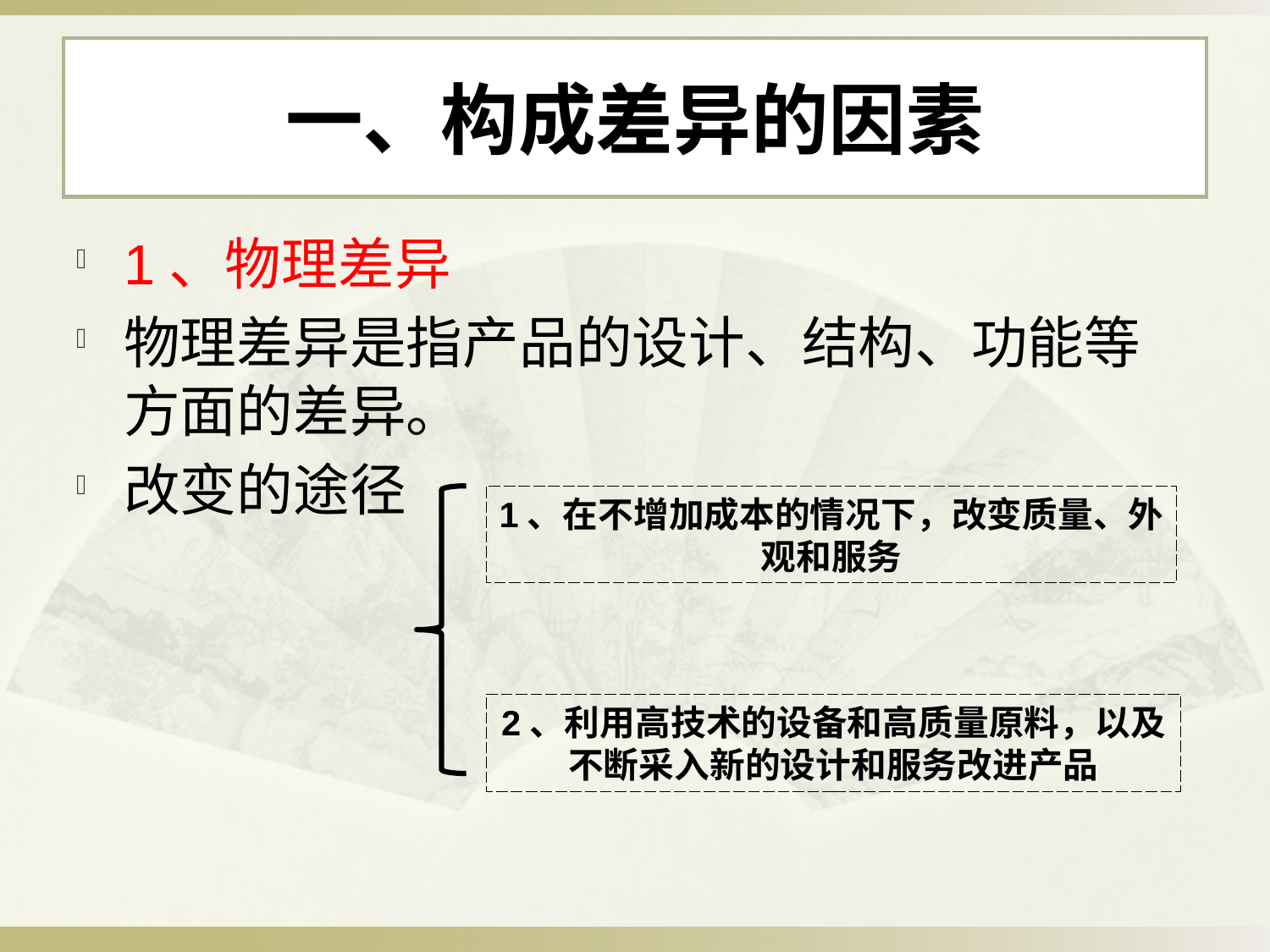

# 一、构成差异的因素
1、物理差异
物理差异是指产品的设计、结构、功能等方面的差异。
改变的途径

1、在不增加成本的情况下，改变质量、外
观和服务
2、利用高技术的设备和高质量原料，以及不断采入新的设计和服务改进产品